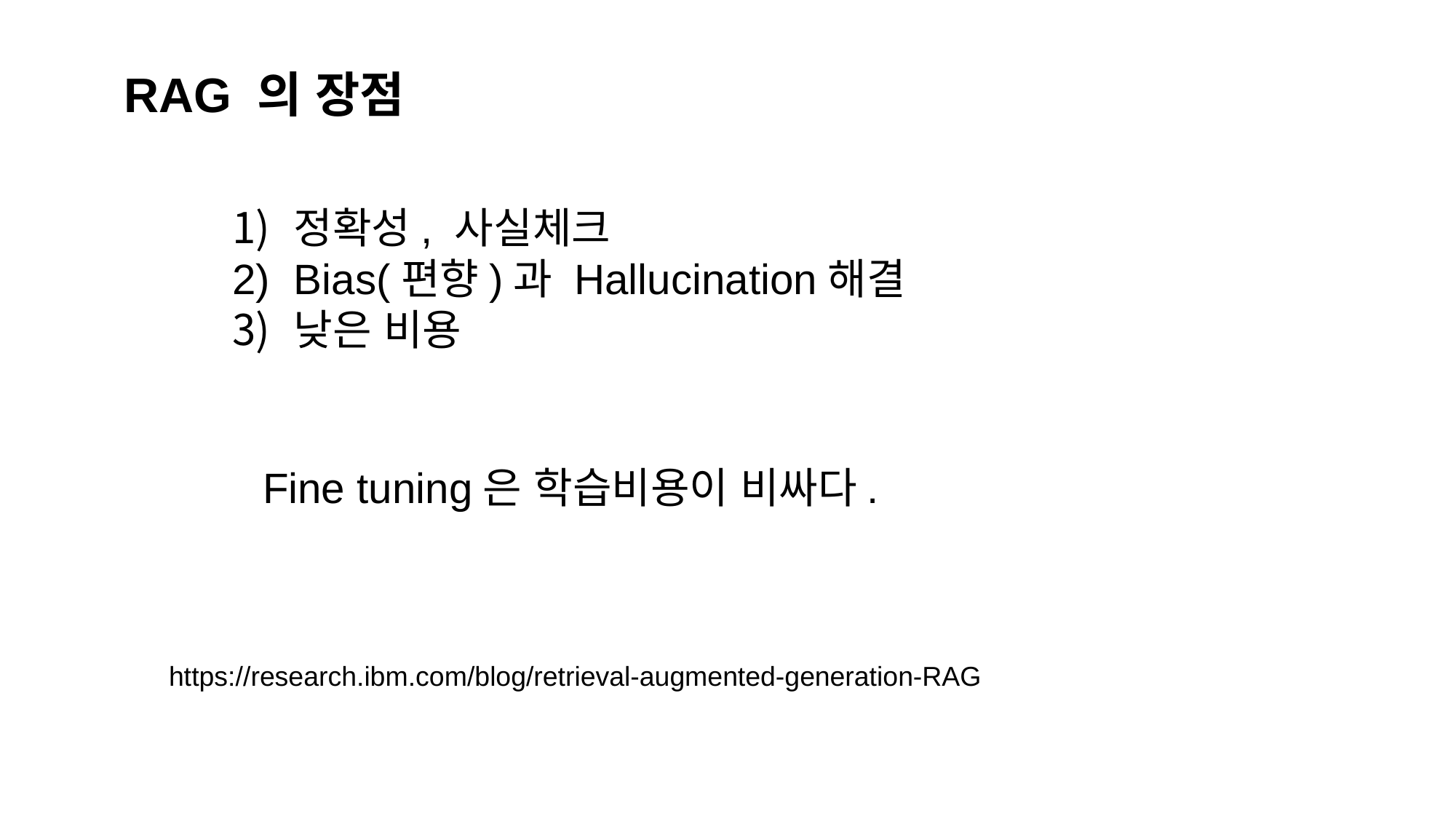

RAG 의 장점
정확성, 사실체크
Bias(편향)과 Hallucination해결
낮은 비용
Fine tuning은 학습비용이 비싸다.
https://research.ibm.com/blog/retrieval-augmented-generation-RAG